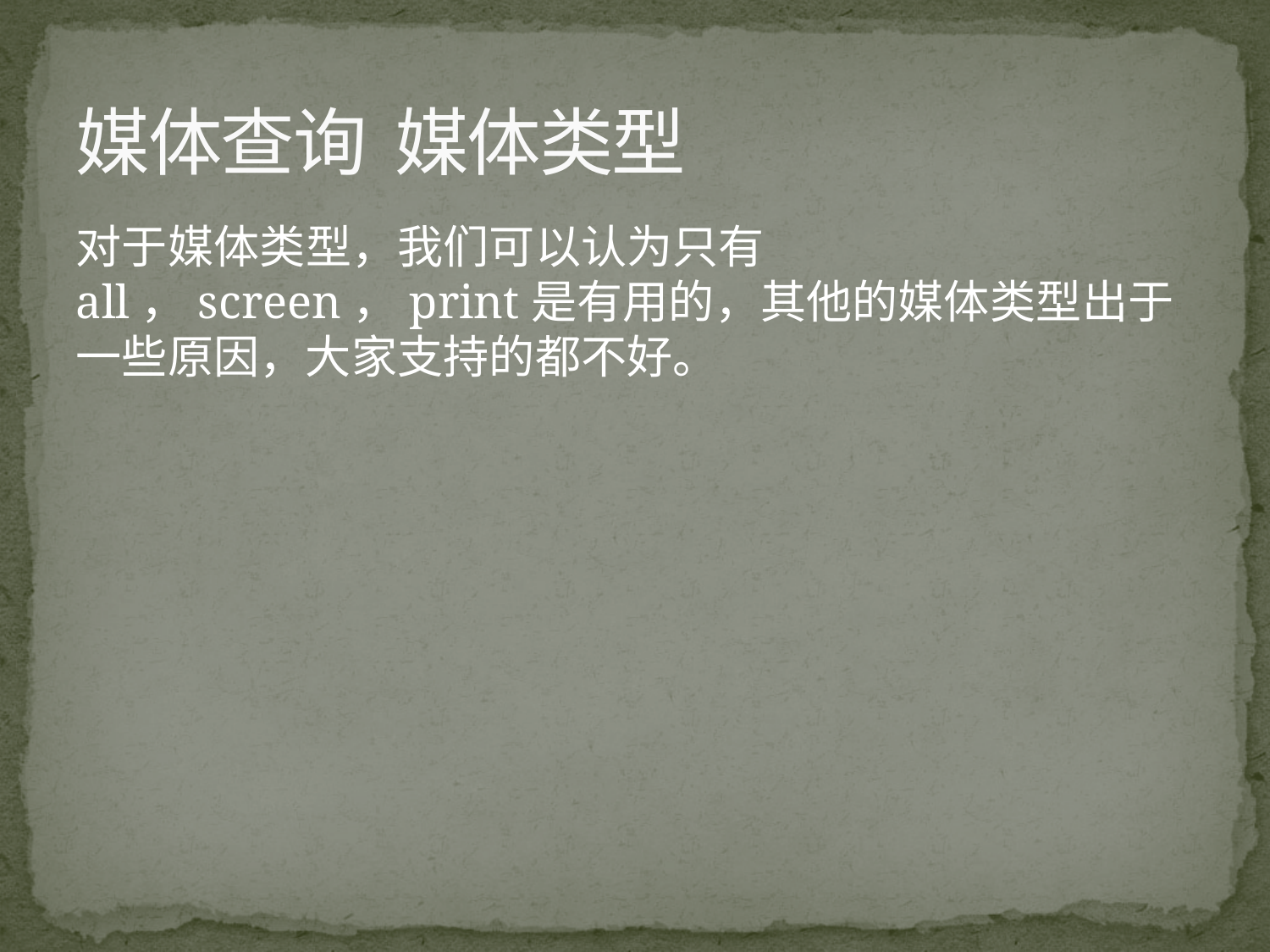

# 媒体查询  媒体类型
对于媒体类型，我们可以认为只有all，screen，print是有用的，其他的媒体类型出于一些原因，大家支持的都不好。